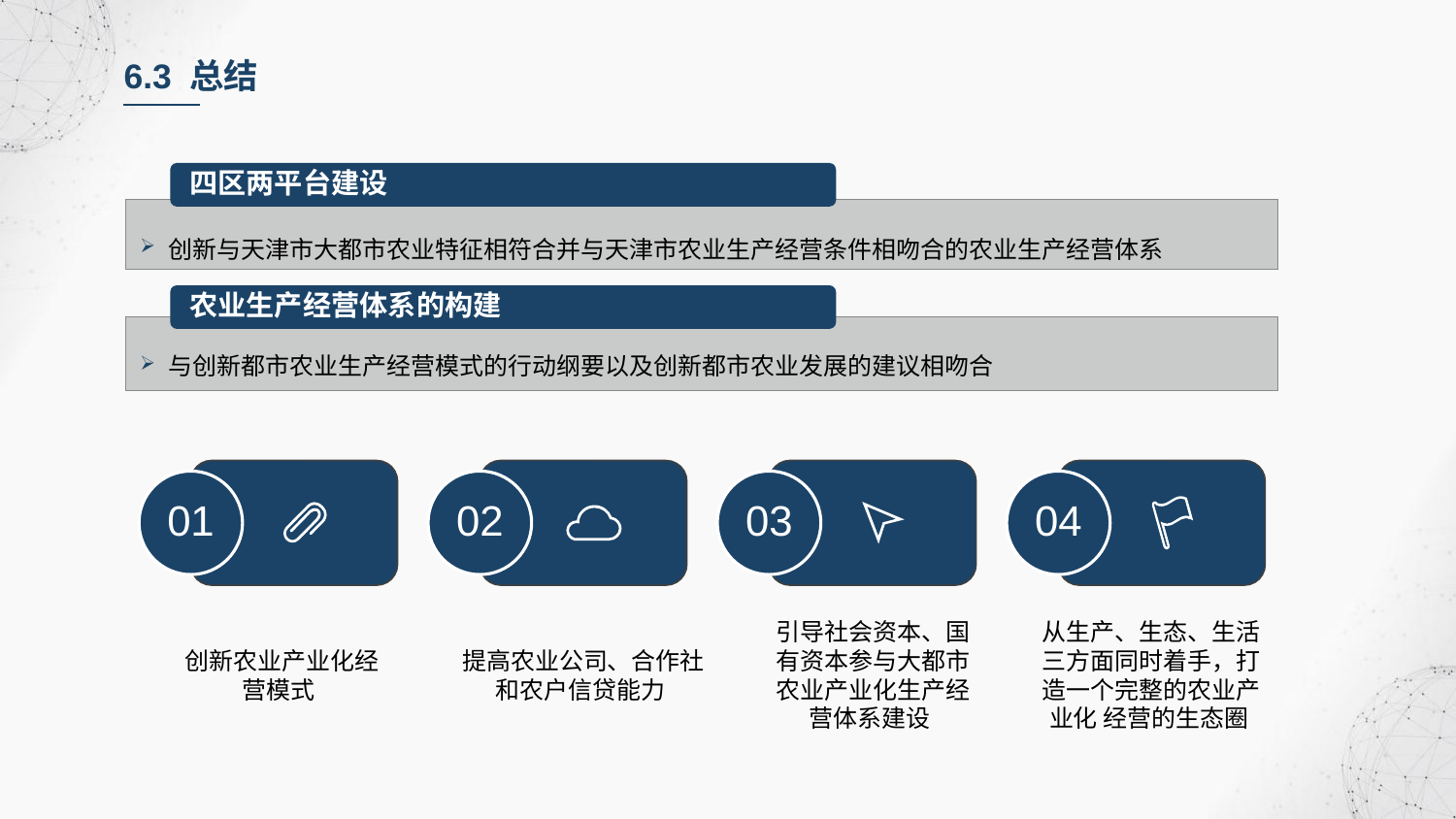

6.3 总结
四区两平台建设
创新与天津市大都市农业特征相符合并与天津市农业生产经营条件相吻合的农业生产经营体系

农业生产经营体系的构建
与创新都市农业生产经营模式的行动纲要以及创新都市农业发展的建议相吻合

01

02

03

04

引导社会资本、国有资本参与大都市农业产业化生产经营体系建设
从生产、生态、生活三方面同时着手，打造一个完整的农业产业化 经营的生态圈
创新农业产业化经营模式
提高农业公司、合作社和农户信贷能力